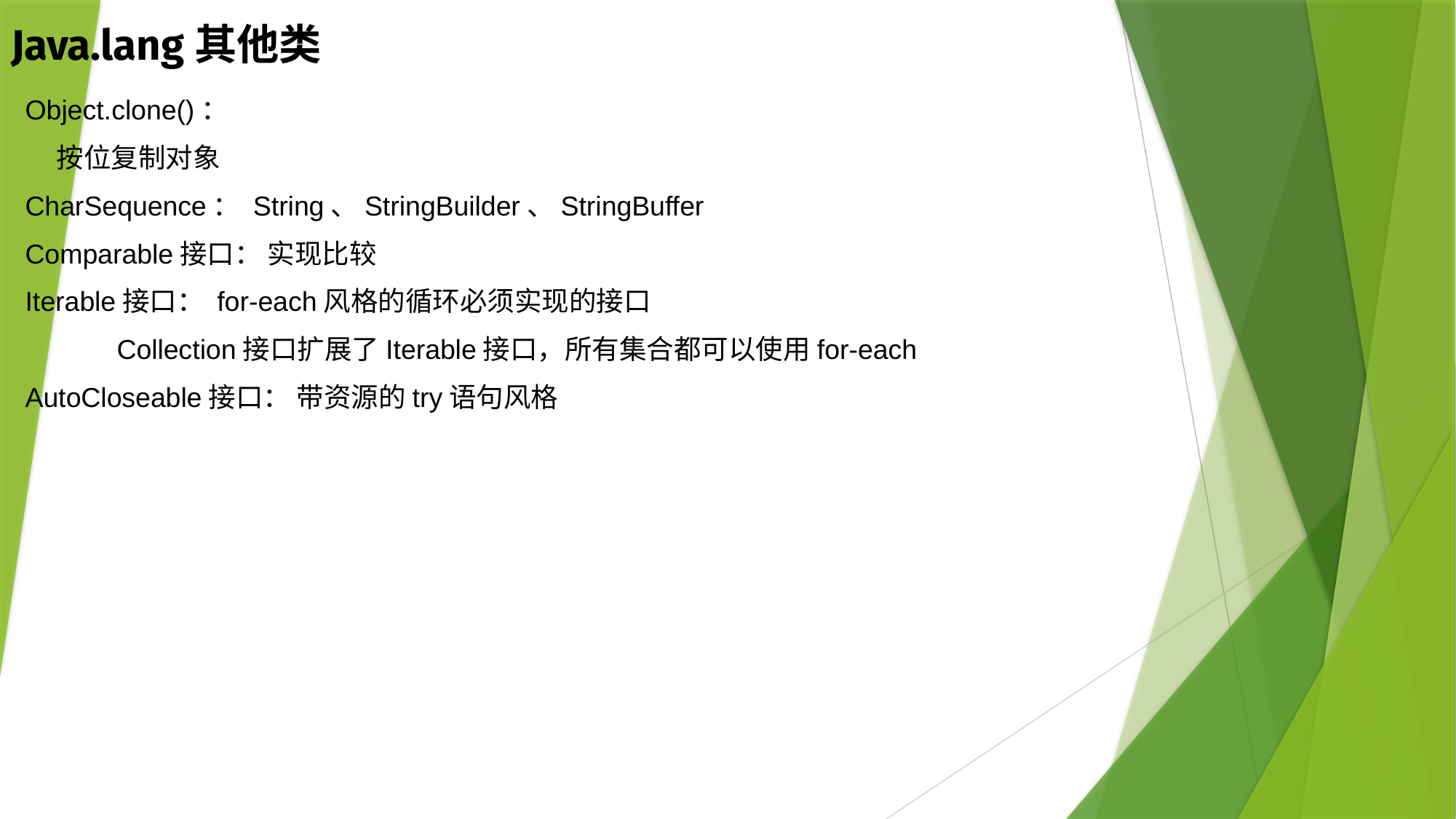

# Java.lang其他类
Object.clone()：
    按位复制对象
CharSequence： String、StringBuilder、StringBuffer
Comparable接口： 实现比较
Iterable接口： for-each风格的循环必须实现的接口
            Collection接口扩展了Iterable接口，所有集合都可以使用for-each
AutoCloseable接口： 带资源的try语句风格